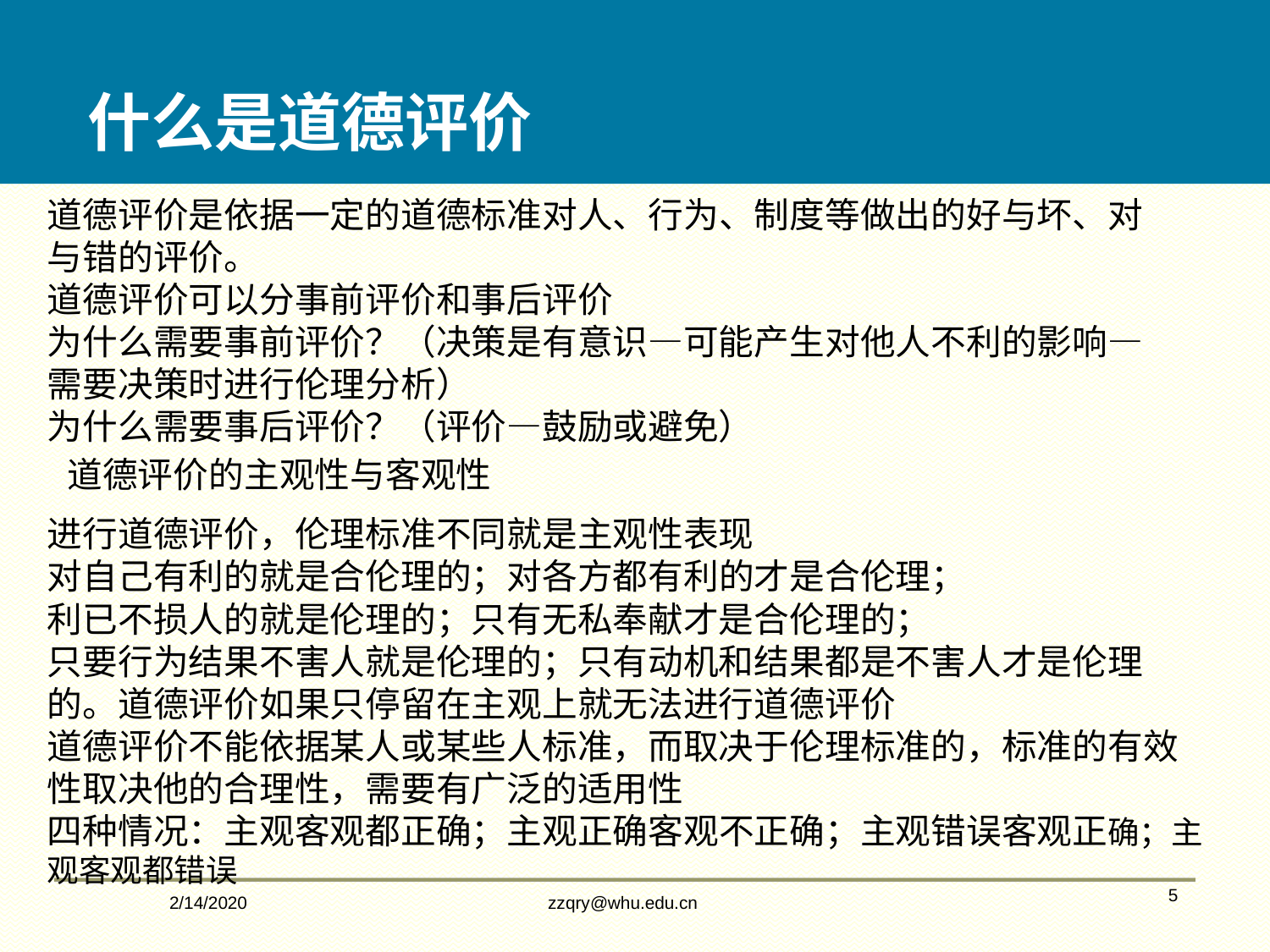

什么是道德评价
道德评价是依据一定的道德标准对人、行为、制度等做出的好与坏、对与错的评价。
道德评价可以分事前评价和事后评价
为什么需要事前评价？（决策是有意识—可能产生对他人不利的影响—需要决策时进行伦理分析）
为什么需要事后评价？（评价—鼓励或避免）

道德评价的主观性与客观性
进行道德评价，伦理标准不同就是主观性表现
对自己有利的就是合伦理的；对各方都有利的才是合伦理；
利已不损人的就是伦理的；只有无私奉献才是合伦理的；
只要行为结果不害人就是伦理的；只有动机和结果都是不害人才是伦理的。道德评价如果只停留在主观上就无法进行道德评价
道德评价不能依据某人或某些人标准，而取决于伦理标准的，标准的有效性取决他的合理性，需要有广泛的适用性
四种情况：主观客观都正确；主观正确客观不正确；主观错误客观正确；主观客观都错误
2/14/2020
zzqry@whu.edu.cn
5